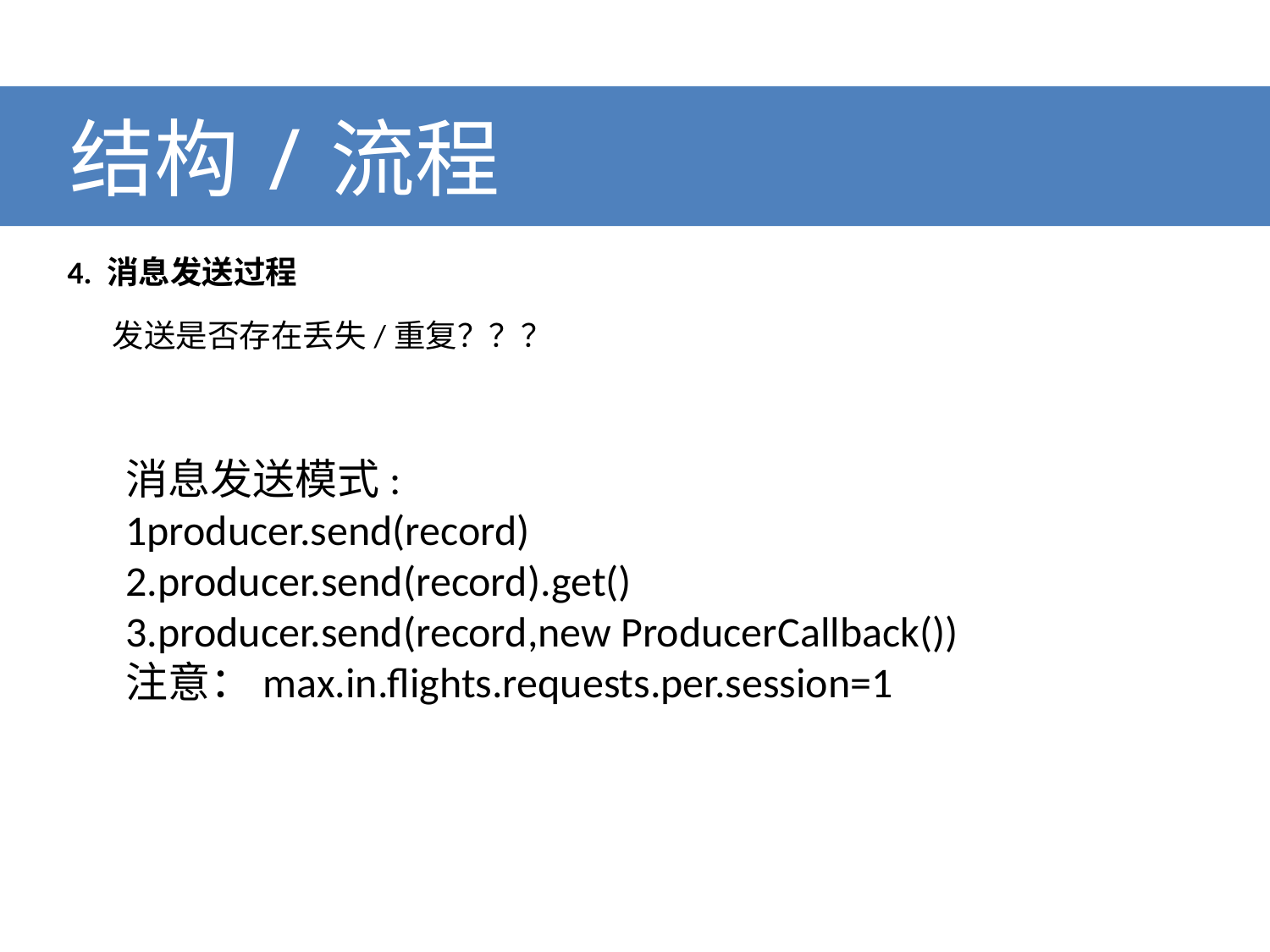

# 结构/流程
4. 消息发送过程

发送是否存在丢失/重复？？？

消息发送模式:
1producer.send(record)
2.producer.send(record).get()
3.producer.send(record,new ProducerCallback())
注意：max.in.flights.requests.per.session=1